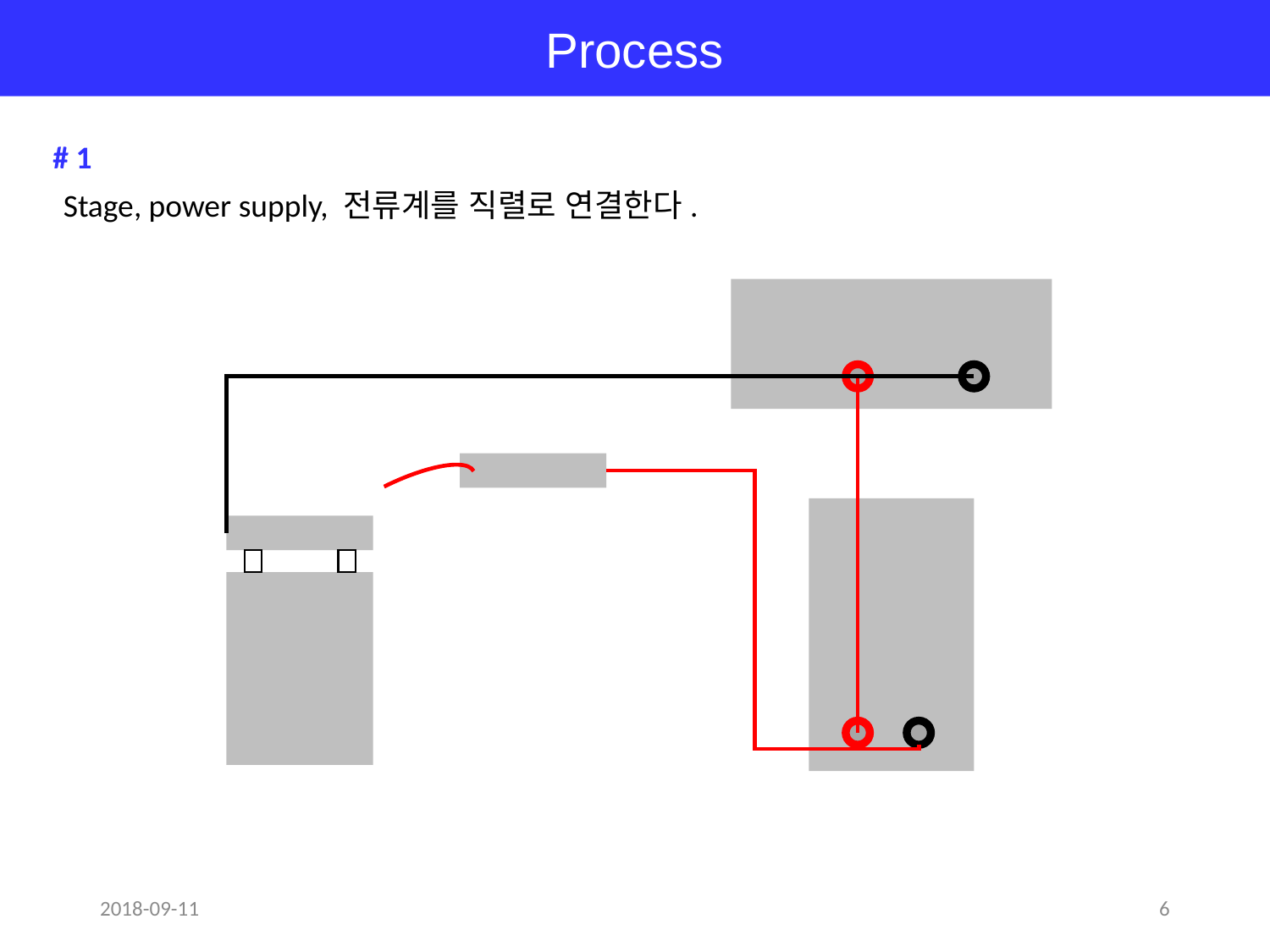

Process
# 1
Stage, power supply, 전류계를 직렬로 연결한다.

2018-09-11
6